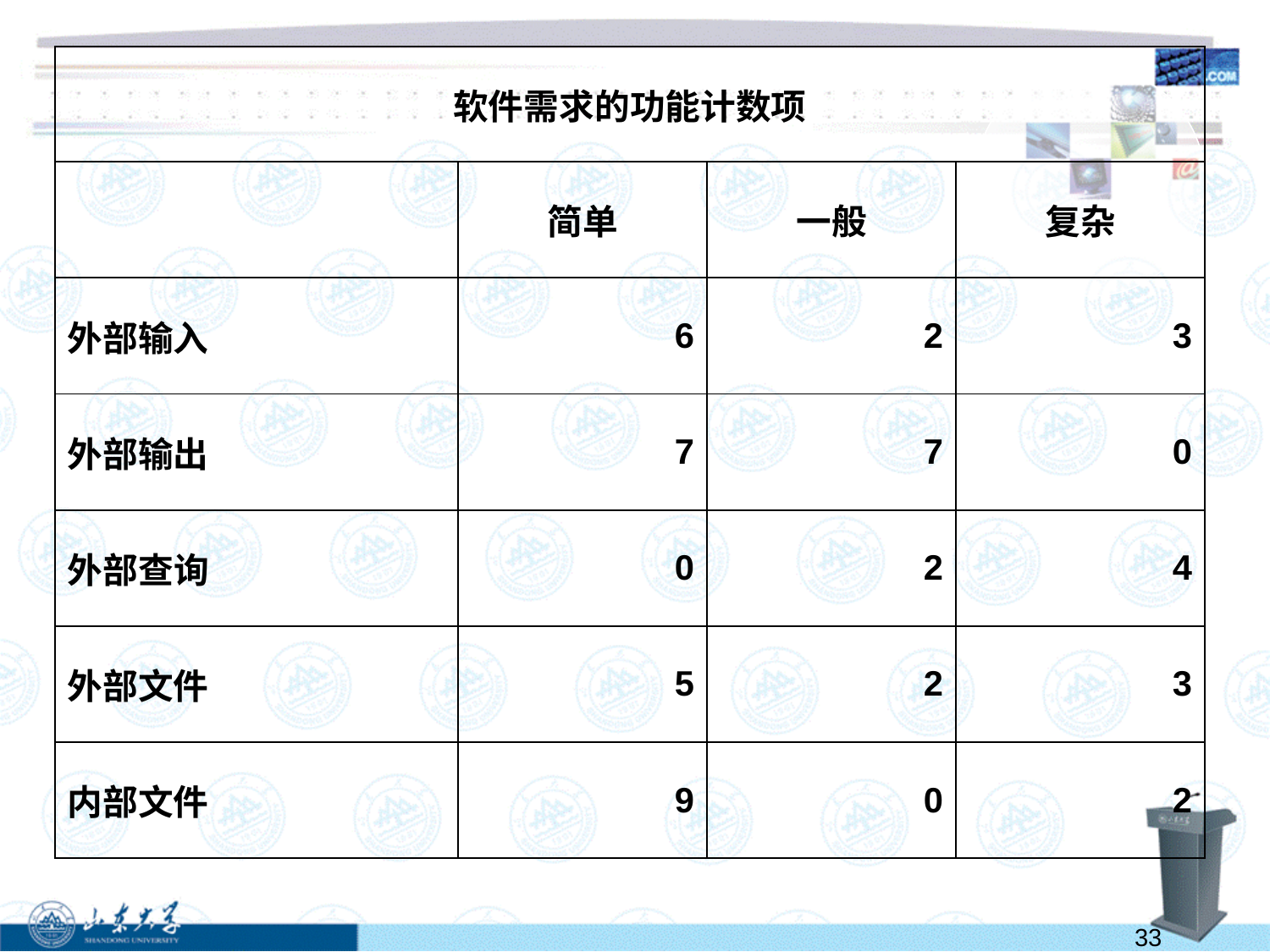

| 软件需求的功能计数项 |  |  |  |
| --- | --- | --- | --- |
|  | 简单 | 一般 | 复杂 |
| 外部输入 | 6 | 2 | 3 |
| 外部输出 | 7 | 7 | 0 |
| 外部查询 | 0 | 2 | 4 |
| 外部文件 | 5 | 2 | 3 |
| 内部文件 | 9 | 0 | 2 |
33